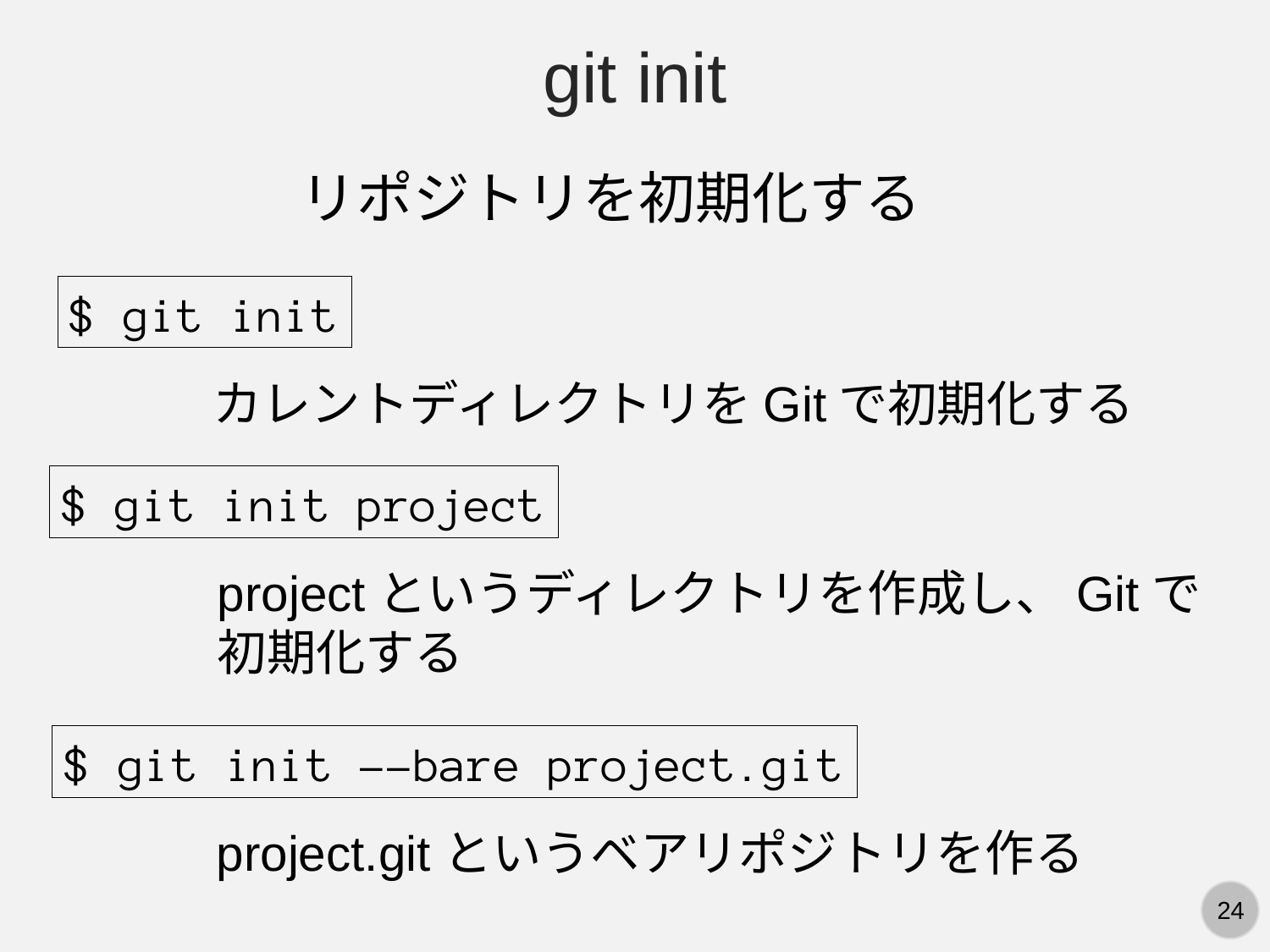

git init
リポジトリを初期化する
$ git init
カレントディレクトリをGitで初期化する
$ git init project
projectというディレクトリを作成し、Gitで初期化する
$ git init --bare project.git
project.gitというベアリポジトリを作る